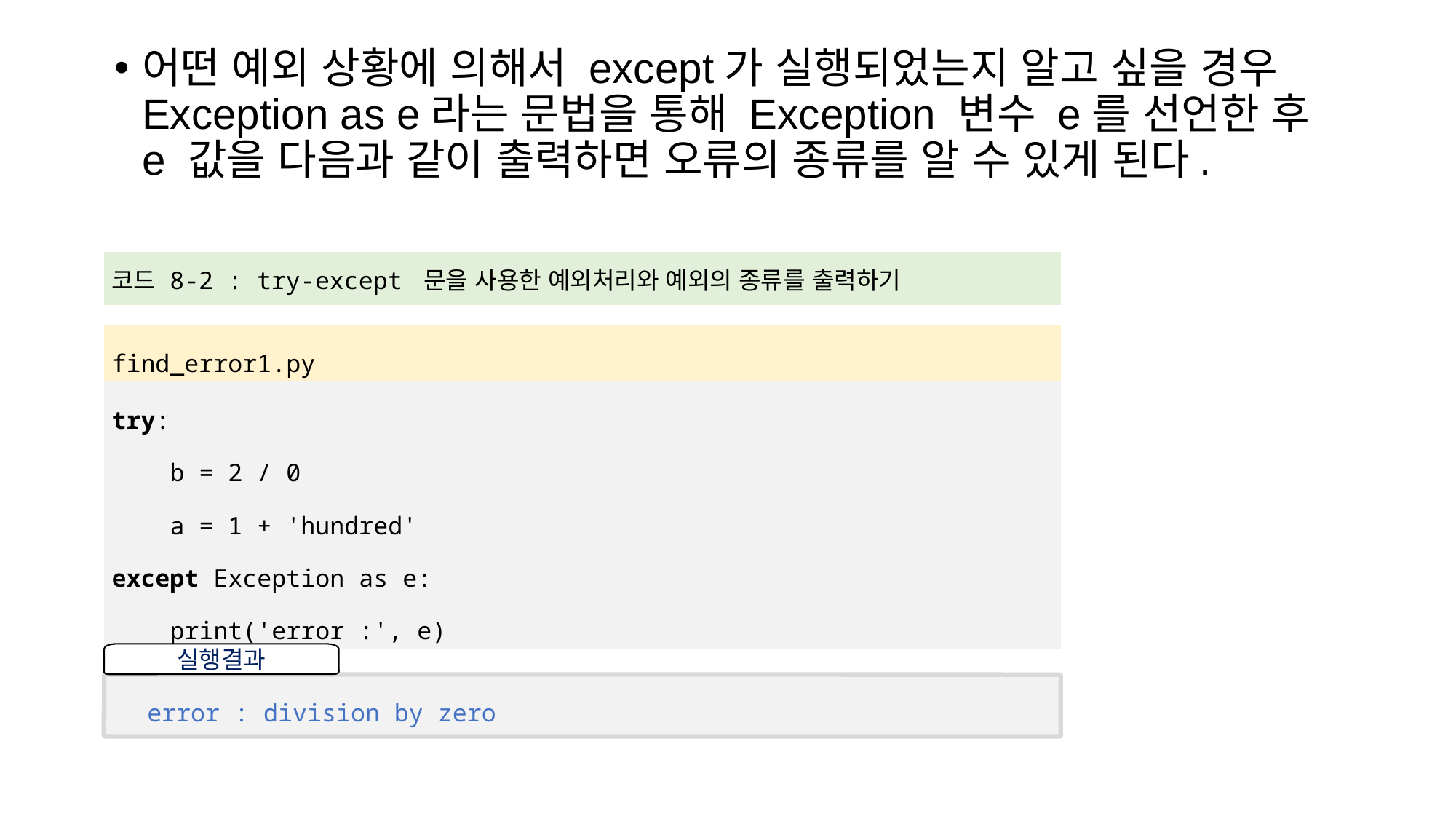

어떤 예외 상황에 의해서 except가 실행되었는지 알고 싶을 경우 Exception as e라는 문법을 통해 Exception 변수 e를 선언한 후 e 값을 다음과 같이 출력하면 오류의 종류를 알 수 있게 된다.

| 코드 8-2 : try-except 문을 사용한 예외처리와 예외의 종류를 출력하기 |
| --- |
|  |
| find\_error1.py |
| try: b = 2 / 0 a = 1 + 'hundred' except Exception as e: print('error :', e) |
실행결과

error : division by zero